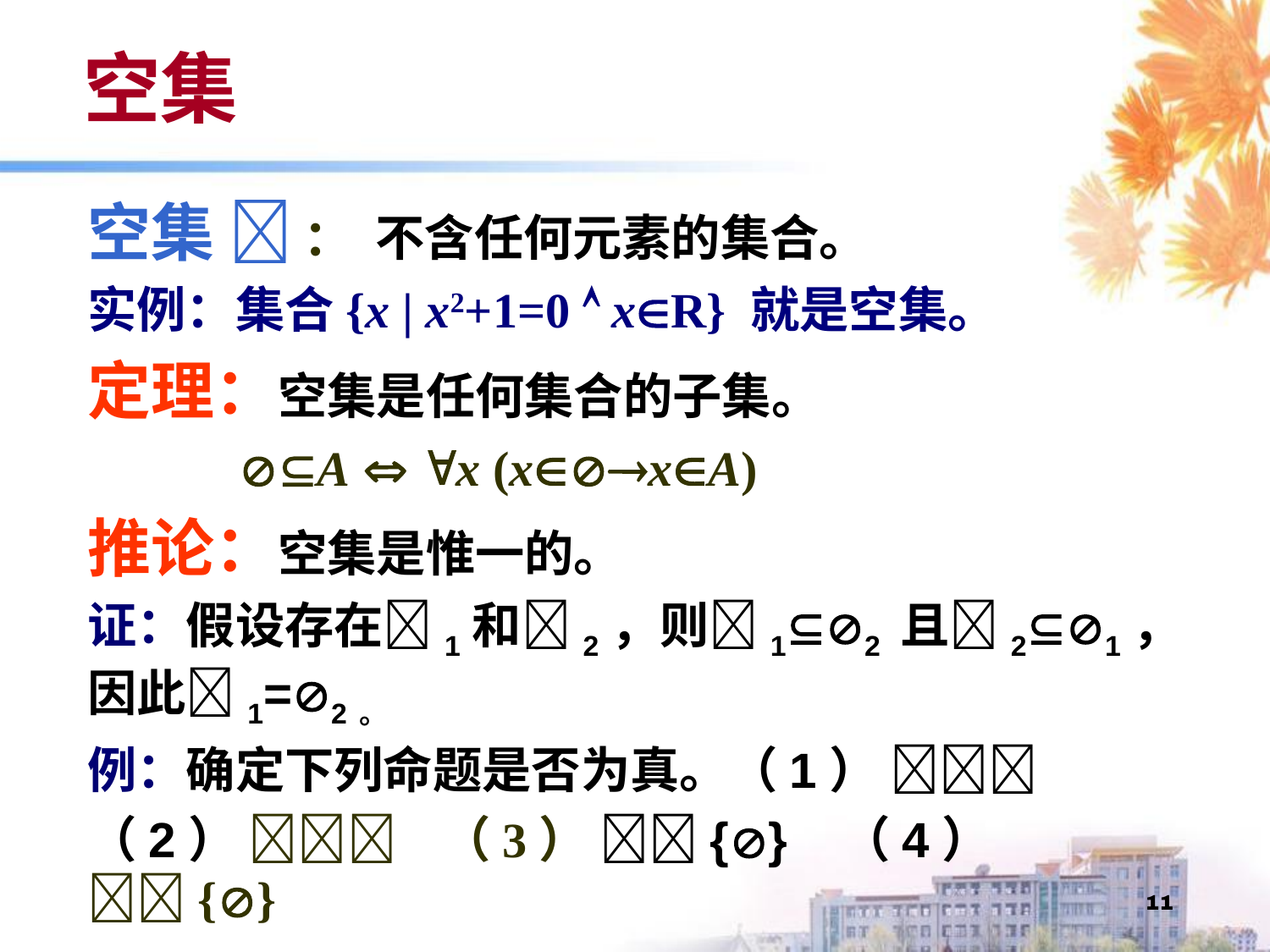

# 空集
空集 ∅ ：  不含任何元素的集合。
实例：集合{x | x2+1=0 ∧ x∈R} 就是空集。
定理：空集是任何集合的子集。
           ∅⊆A ⇔ ∀x (x∈∅→x∈A)
推论：空集是惟一的。
证：假设存在∅1和∅2，则∅1⊆∅2 且∅2⊆∅1， 因此∅1=∅2。
例：确定下列命题是否为真。（1） ∅⊆∅
（2） ∅∈∅    （3） ∅⊆{∅}   （4） ∅∈{∅}

11